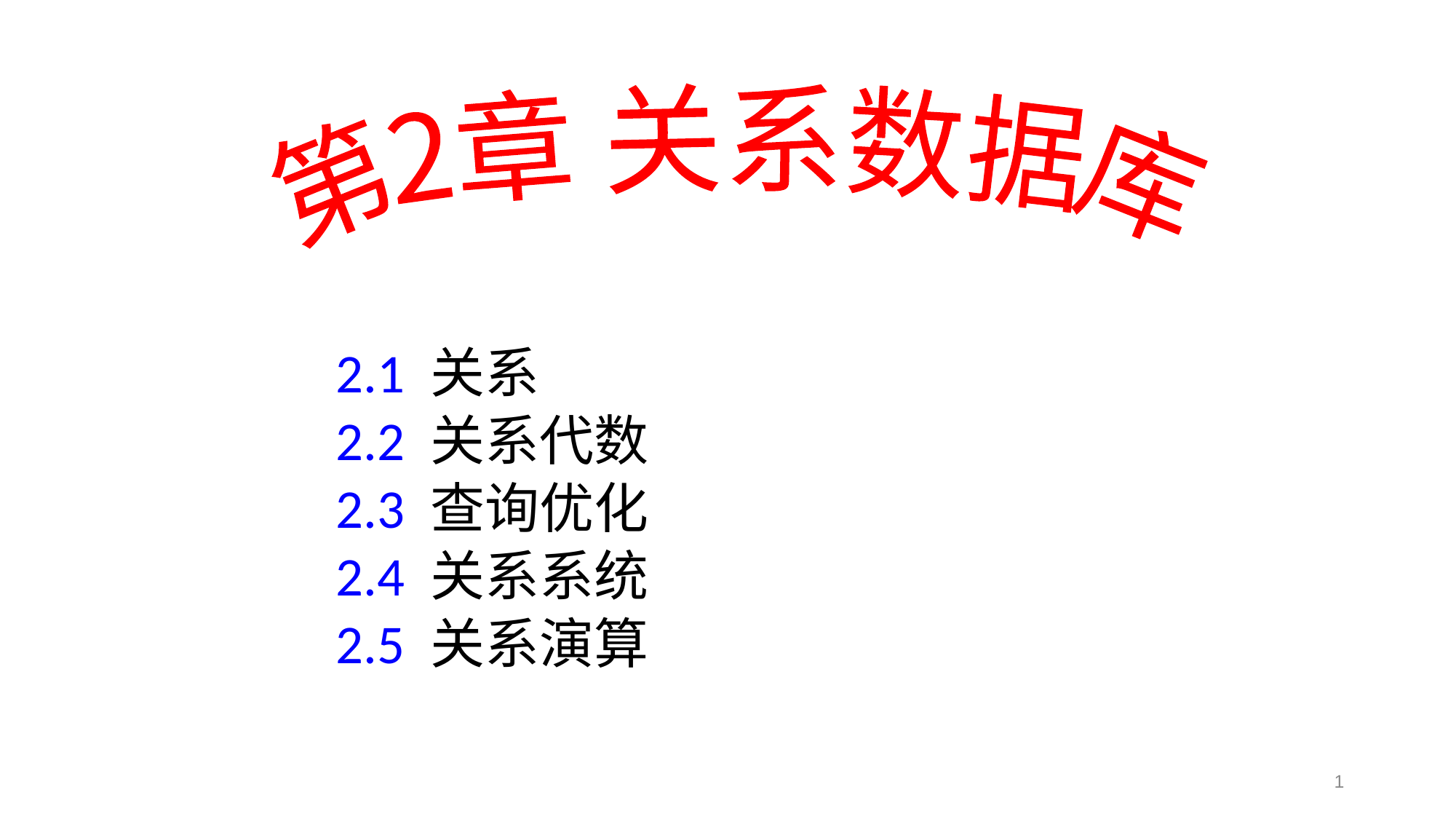

第2章 关系数据库
  2.1 关系
  2.2 关系代数
  2.3 查询优化
  2.4 关系系统
  2.5 关系演算
1